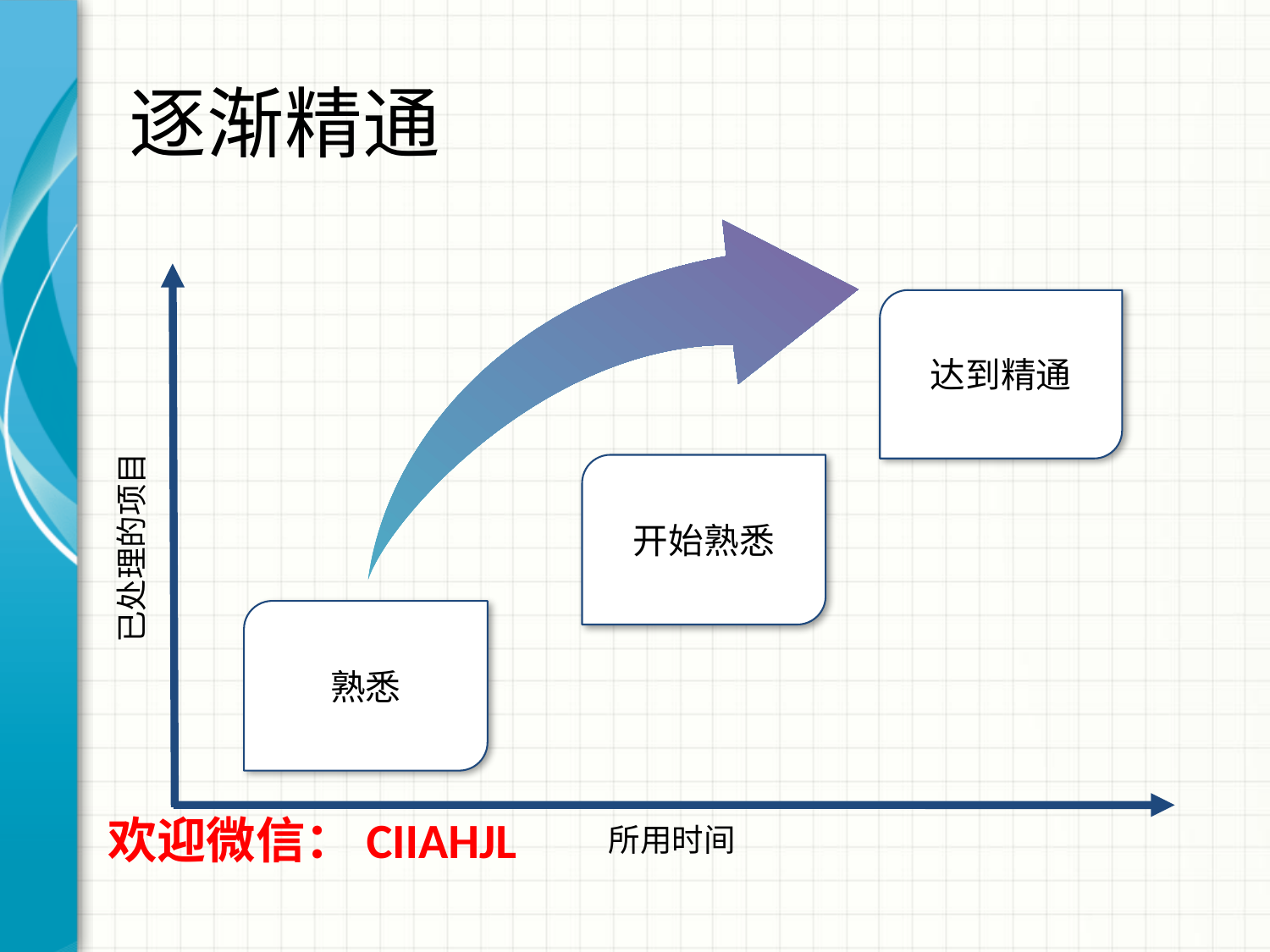

# 逐渐精通

达到精通
开始熟悉
已处理的项目
熟悉

所用时间